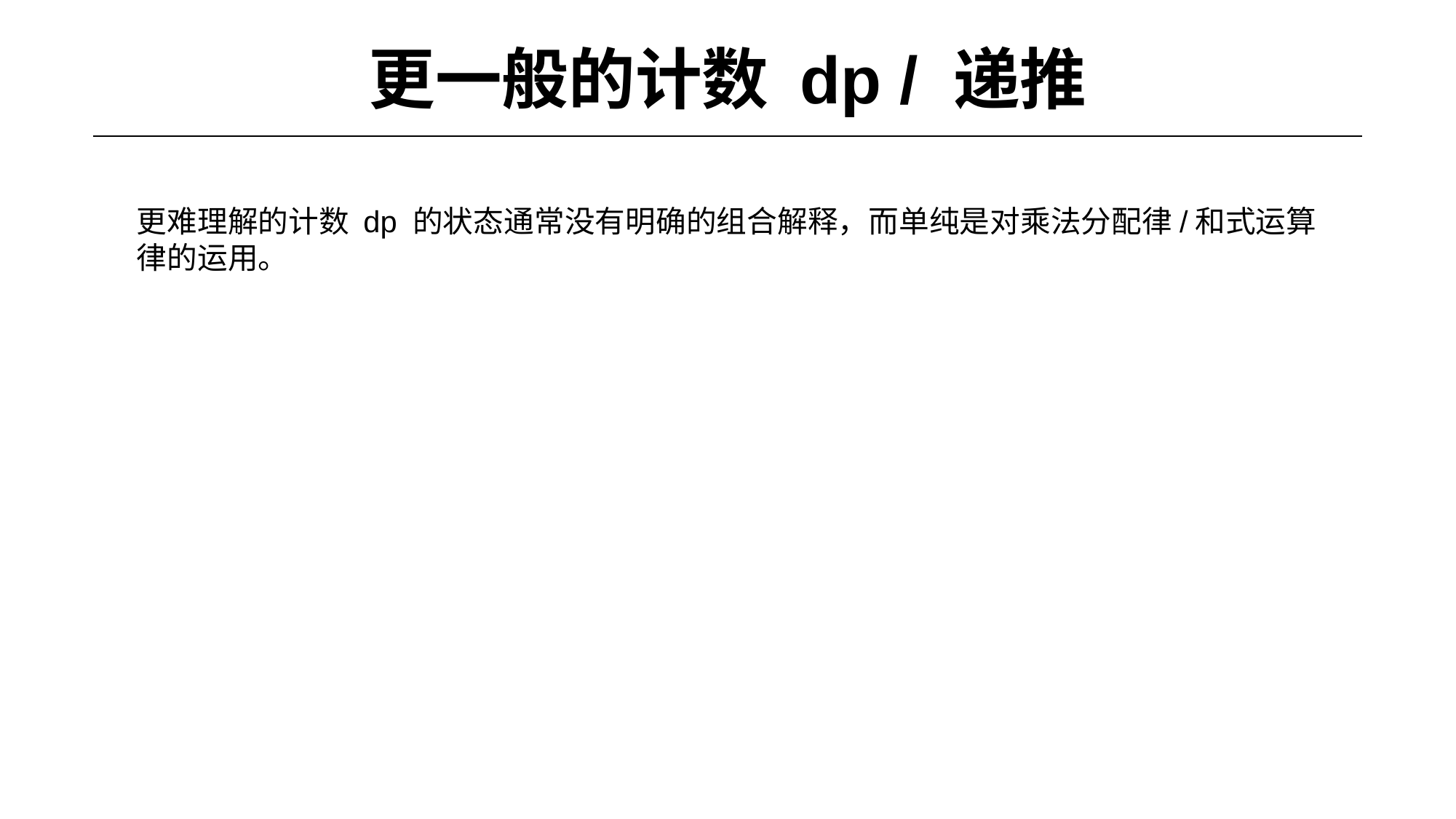

# 更一般的计数 dp / 递推
更难理解的计数 dp 的状态通常没有明确的组合解释，而单纯是对乘法分配律/和式运算律的运用。